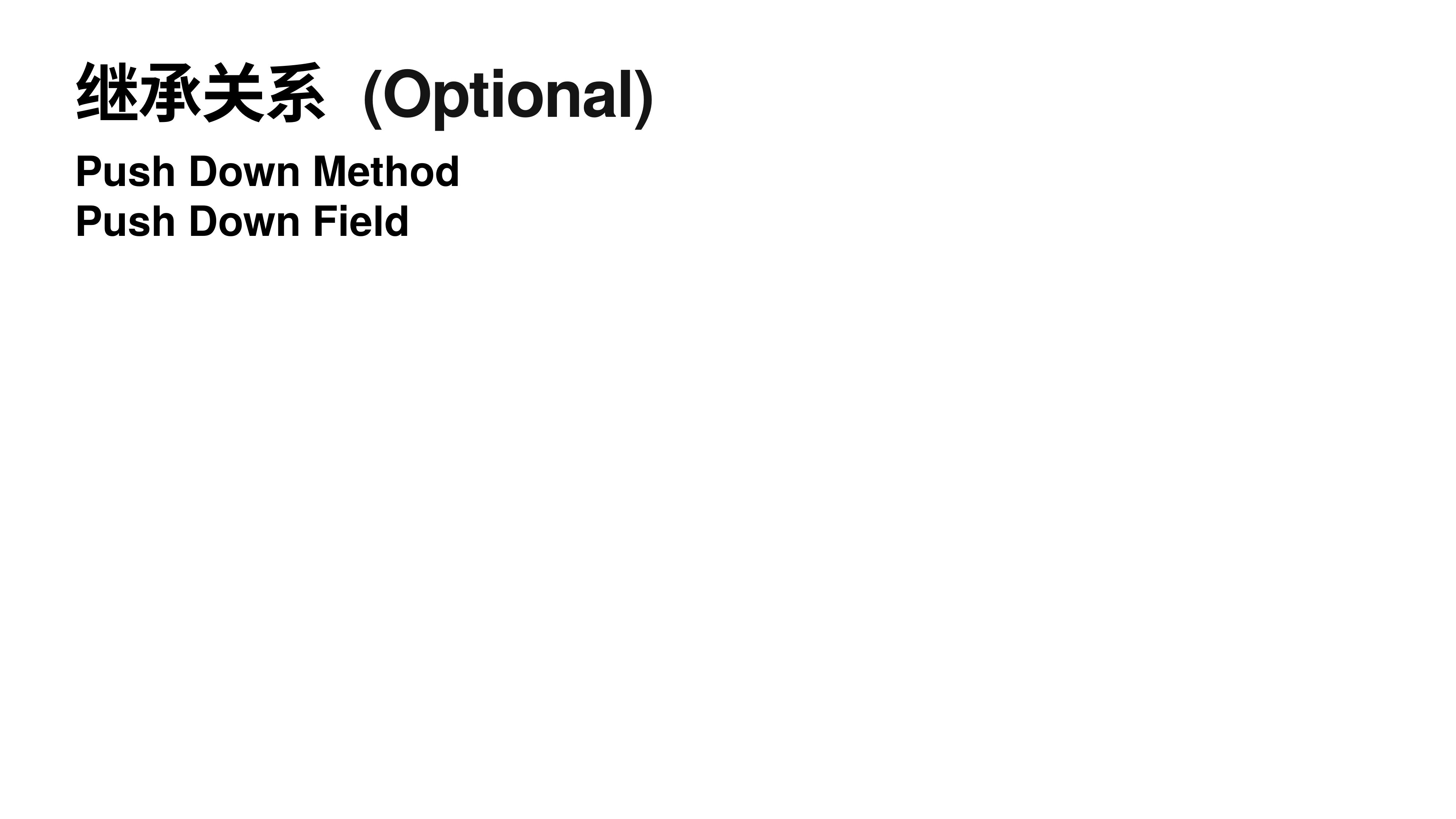

# 继承关系 (Optional)
Push Down Method
Push Down Field